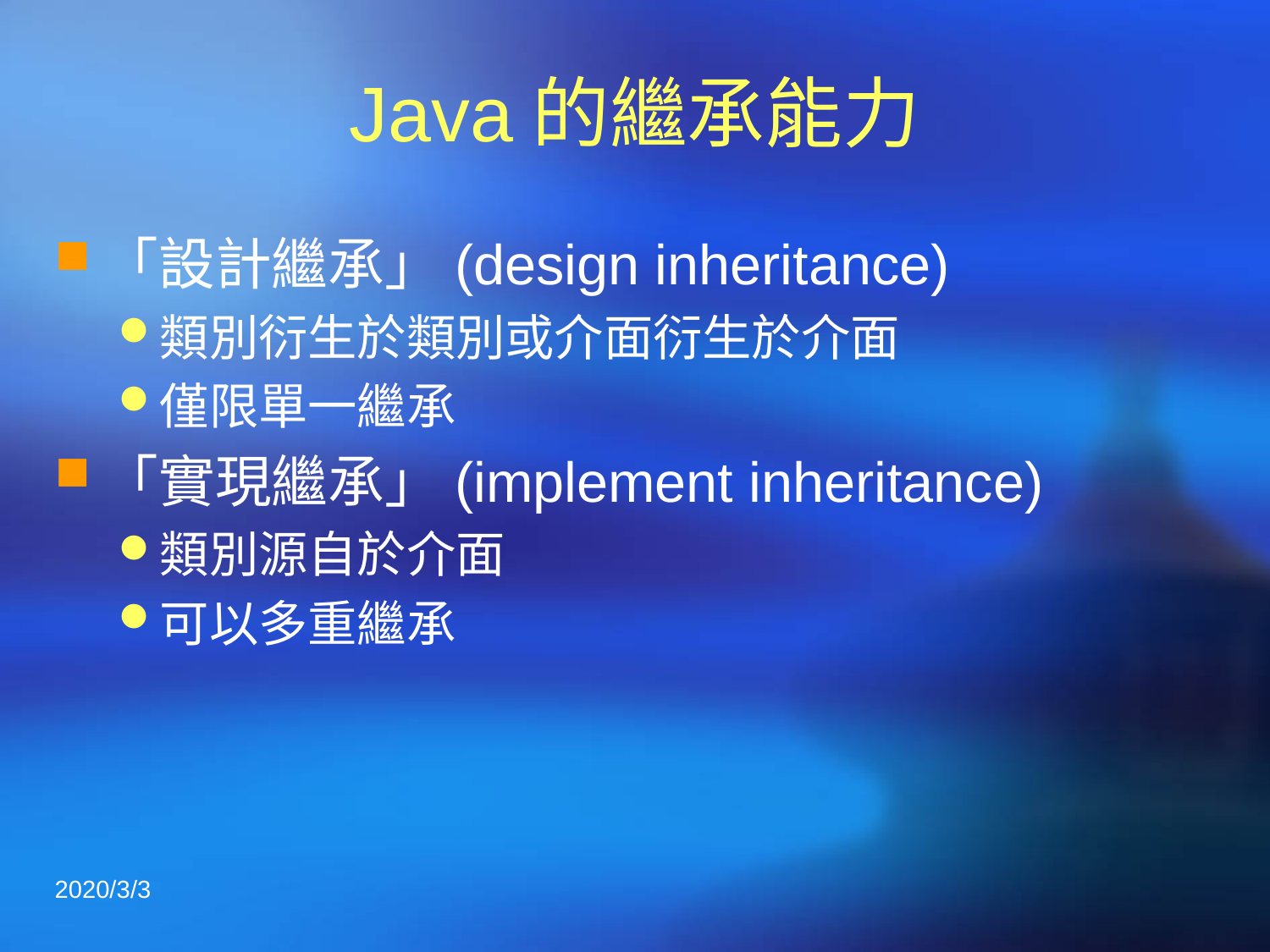

# Java的繼承能力
「設計繼承」(design inheritance)
類別衍生於類別或介面衍生於介面
僅限單一繼承
「實現繼承」(implement inheritance)
類別源自於介面
可以多重繼承
2020/3/3